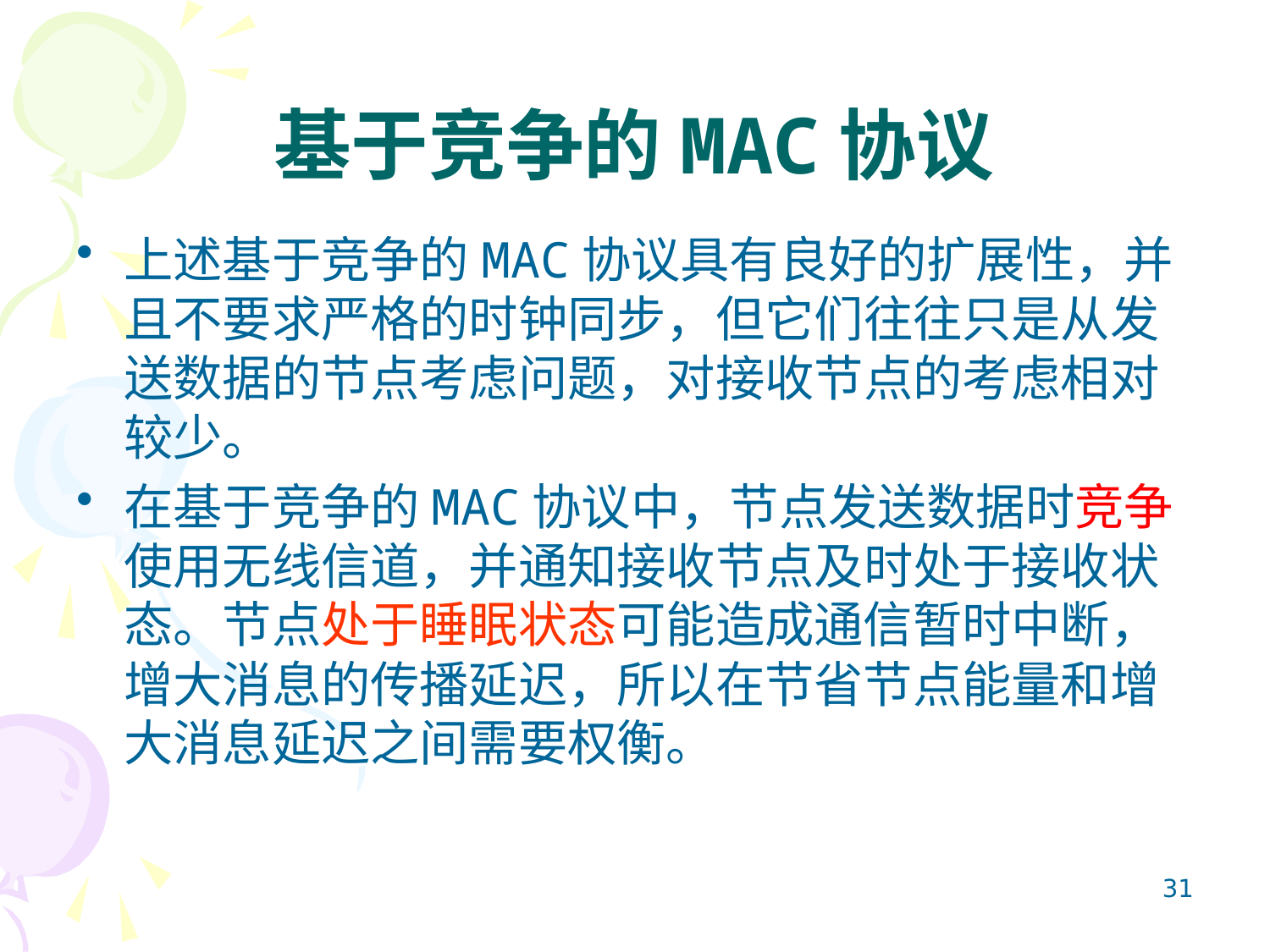

# 基于竞争的MAC协议
上述基于竞争的MAC协议具有良好的扩展性，并且不要求严格的时钟同步，但它们往往只是从发送数据的节点考虑问题，对接收节点的考虑相对较少。
在基于竞争的MAC协议中，节点发送数据时竞争使用无线信道，并通知接收节点及时处于接收状态。节点处于睡眠状态可能造成通信暂时中断，增大消息的传播延迟，所以在节省节点能量和增大消息延迟之间需要权衡。
31